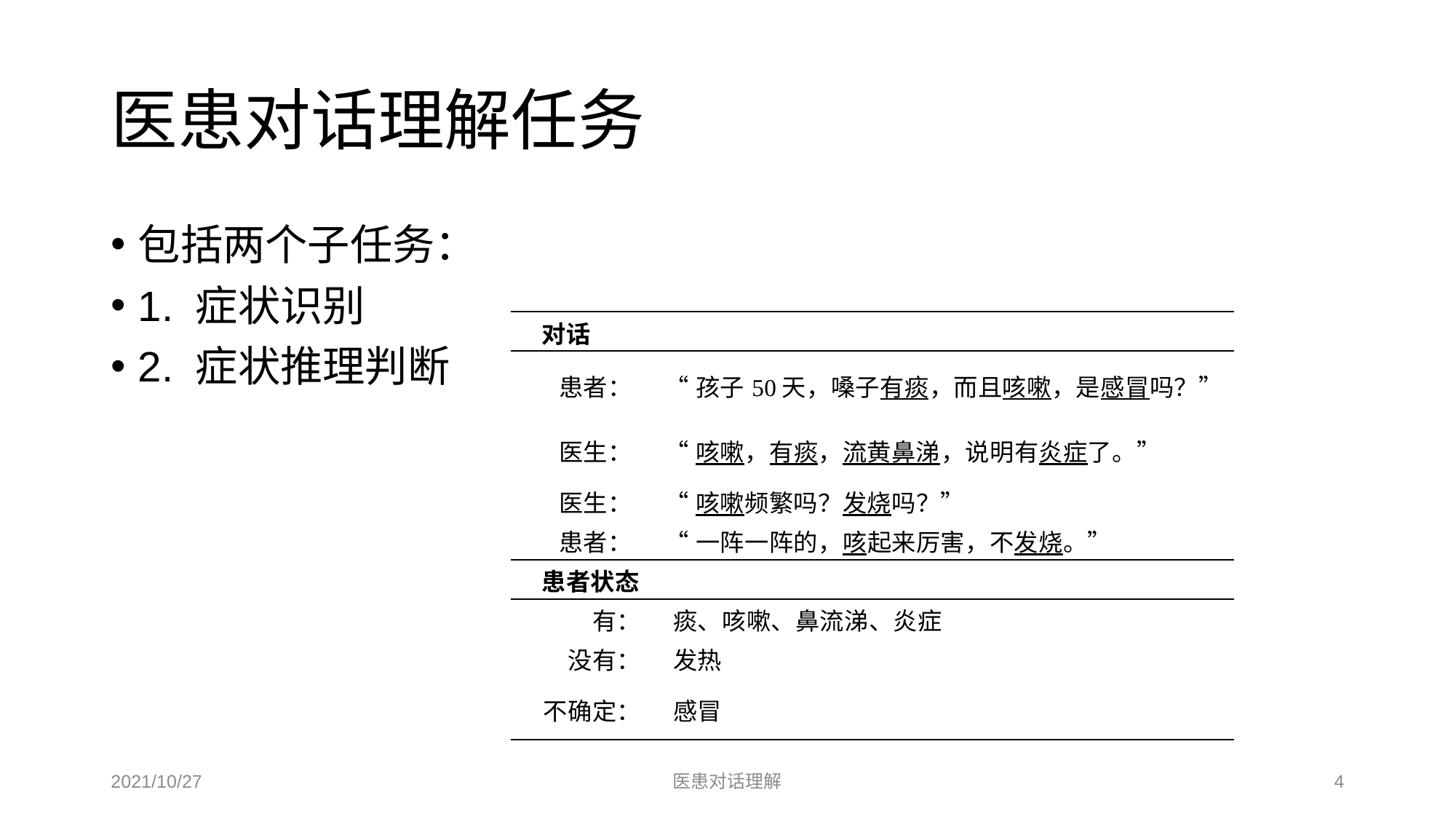

# 医患对话理解任务
包括两个子任务：
1. 症状识别
2. 症状推理判断
| 对话 |  |  |
| --- | --- | --- |
| 患者： | “孩子50天，嗓子有痰，而且咳嗽，是感冒吗？” |  |
| 医生： | “咳嗽，有痰，流黄鼻涕，说明有炎症了。” |  |
| 医生： | “咳嗽频繁吗？发烧吗？” |  |
| 患者： | “一阵一阵的，咳起来厉害，不发烧。” |  |
| 患者状态 |  |  |
| 有： |  | 痰、咳嗽、鼻流涕、炎症 |
| 没有： |  | 发热 |
| 不确定： |  | 感冒 |
2021/10/27
医患对话理解
4